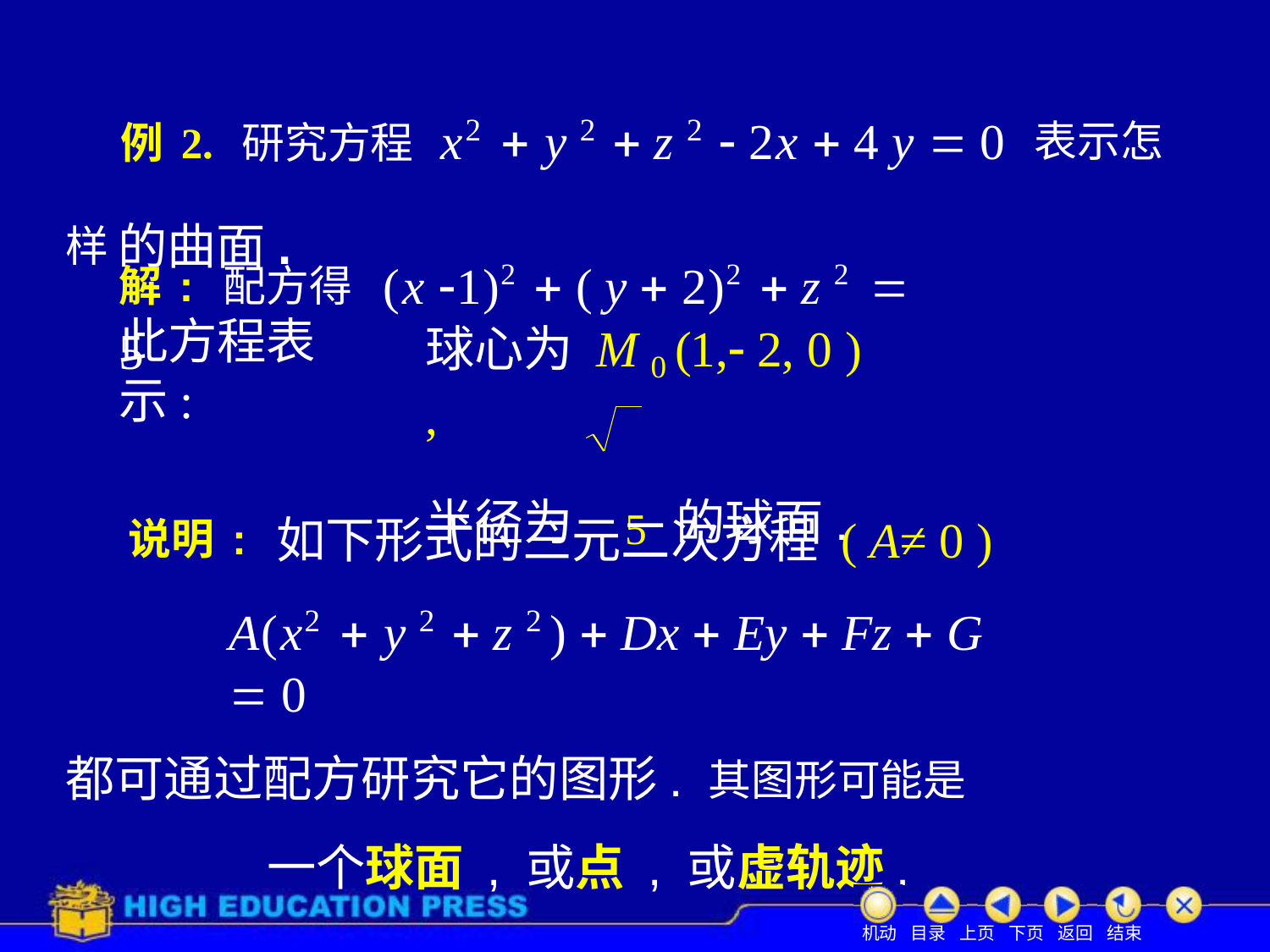

# 例2. 研究方程 x2 + y 2 + z 2 − 2x + 4 y = 0 表示怎样 的曲面.
解: 配方得 (x −1)2 + ( y + 2)2 + z 2 = 5
球心为 M 0 (1,− 2, 0 ) ,
半径为	5	的球面.
此方程表示:

说明: 如下形式的三元二次方程 ( A≠ 0 )
A(x2 + y 2 + z 2 ) + Dx + Ey + Fz + G = 0
都可通过配方研究它的图形. 其图形可能是 一个球面 , 或点 , 或虚轨迹.

机动 目录 上页 下页 返回 结束